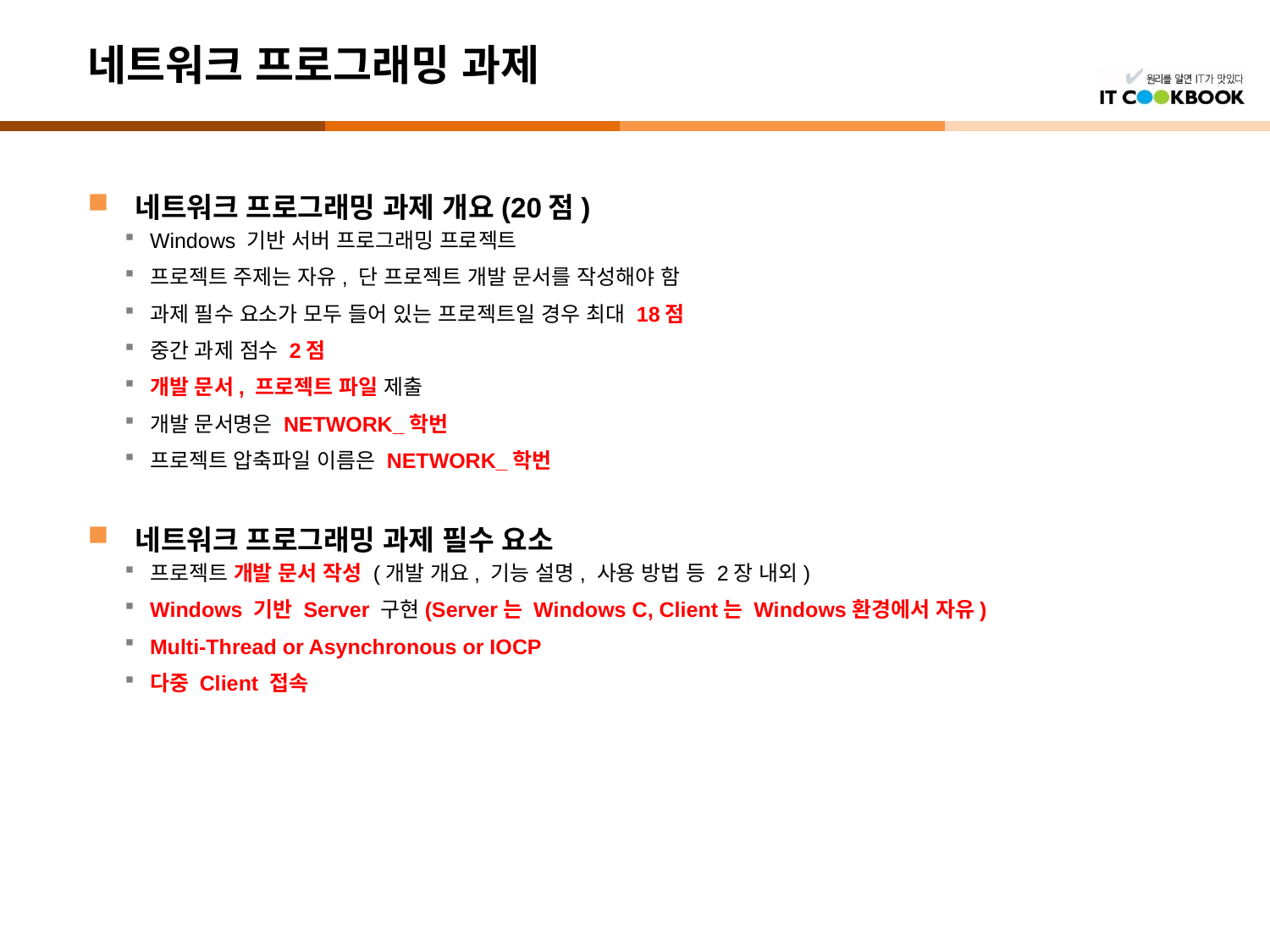

# 네트워크 프로그래밍 과제
네트워크 프로그래밍 과제 개요(20점)
Windows 기반 서버 프로그래밍 프로젝트
프로젝트 주제는 자유, 단 프로젝트 개발 문서를 작성해야 함
과제 필수 요소가 모두 들어 있는 프로젝트일 경우 최대 18점
중간 과제 점수 2점
개발 문서, 프로젝트 파일 제출
개발 문서명은 NETWORK_학번
프로젝트 압축파일 이름은 NETWORK_학번
네트워크 프로그래밍 과제 필수 요소
프로젝트 개발 문서 작성 (개발 개요, 기능 설명, 사용 방법 등 2장 내외)
Windows 기반 Server 구현(Server는 Windows C, Client는 Windows환경에서 자유)
Multi-Thread or Asynchronous or IOCP
다중 Client 접속